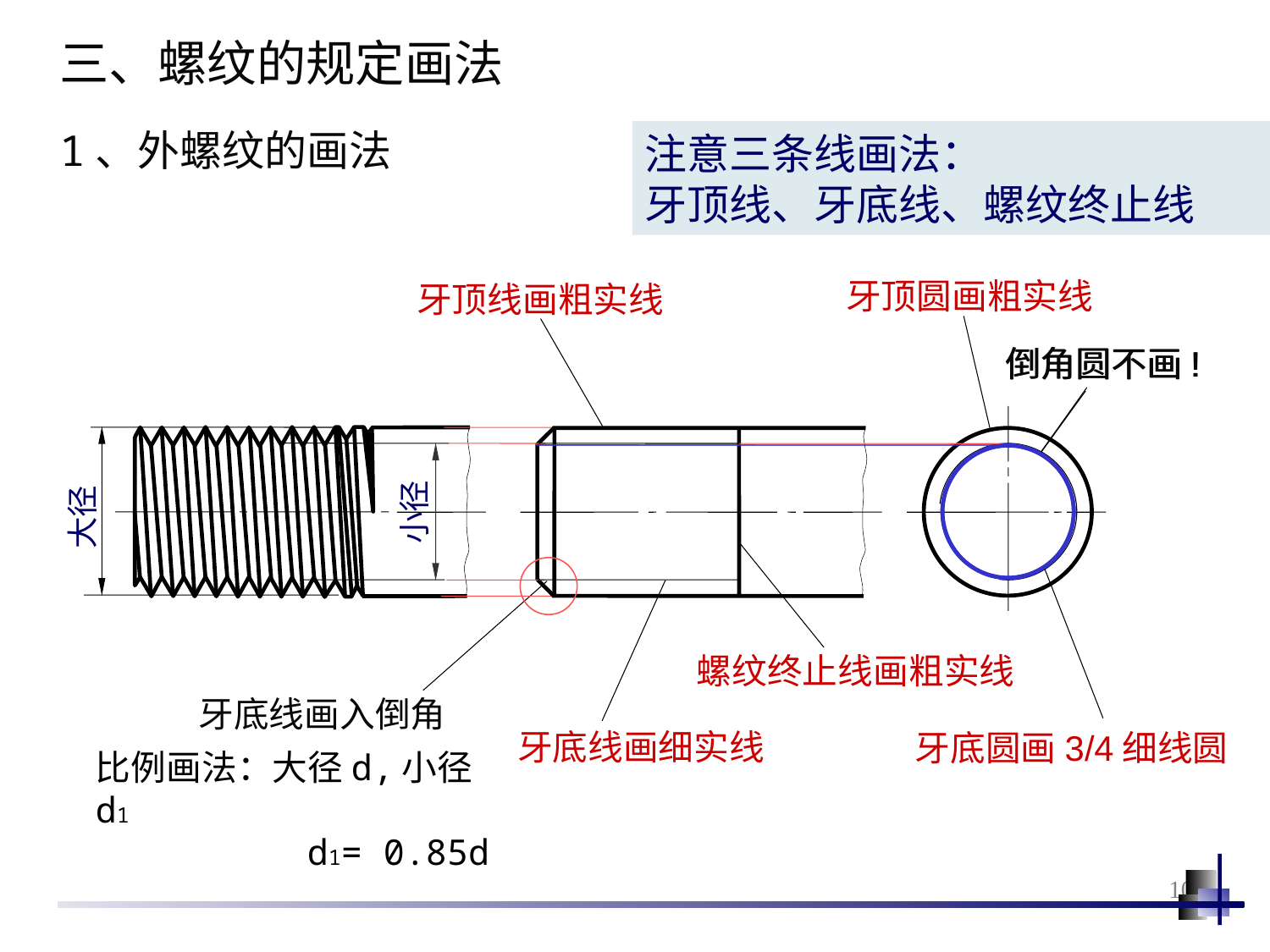

三、螺纹的规定画法
1、外螺纹的画法
注意三条线画法：
牙顶线、牙底线、螺纹终止线
牙顶圆画粗实线

牙顶线画粗实线

倒角圆不画!

倒角圆不画!

大径

小径

螺纹终止线画粗实线

牙底圆画3/4细线圆

牙底线画细实线

牙底线画入倒角
比例画法：大径d,小径d1
          d1= 0.85d

10